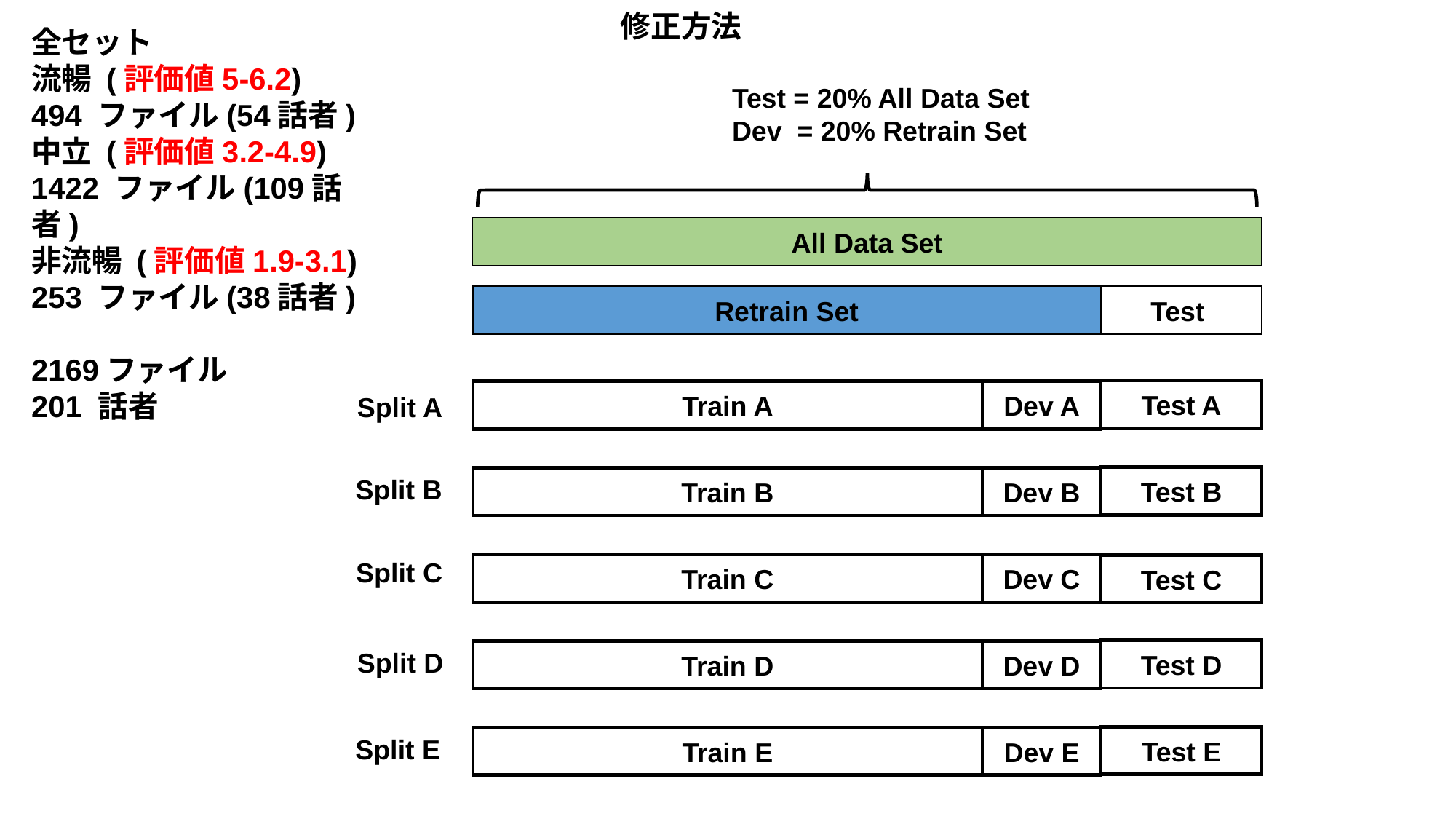

修正方法
全セット
流暢 (評価値5-6.2)
494 ファイル(54話者)
中立 (評価値3.2-4.9)
1422 ファイル(109話者)
非流暢 (評価値1.9-3.1)
253 ファイル(38話者)

2169ファイル
201 話者
Test = 20% All Data Set
Dev  = 20% Retrain Set
All Data Set
Retrain Set
Test
Test A
Train A
Dev A
Split A
Test B
Split B
Train B
Dev B
Split C
Train C
Dev C
Test C
Test D
Split D
Train D
Dev D
Test E
Split E
Train E
Dev E